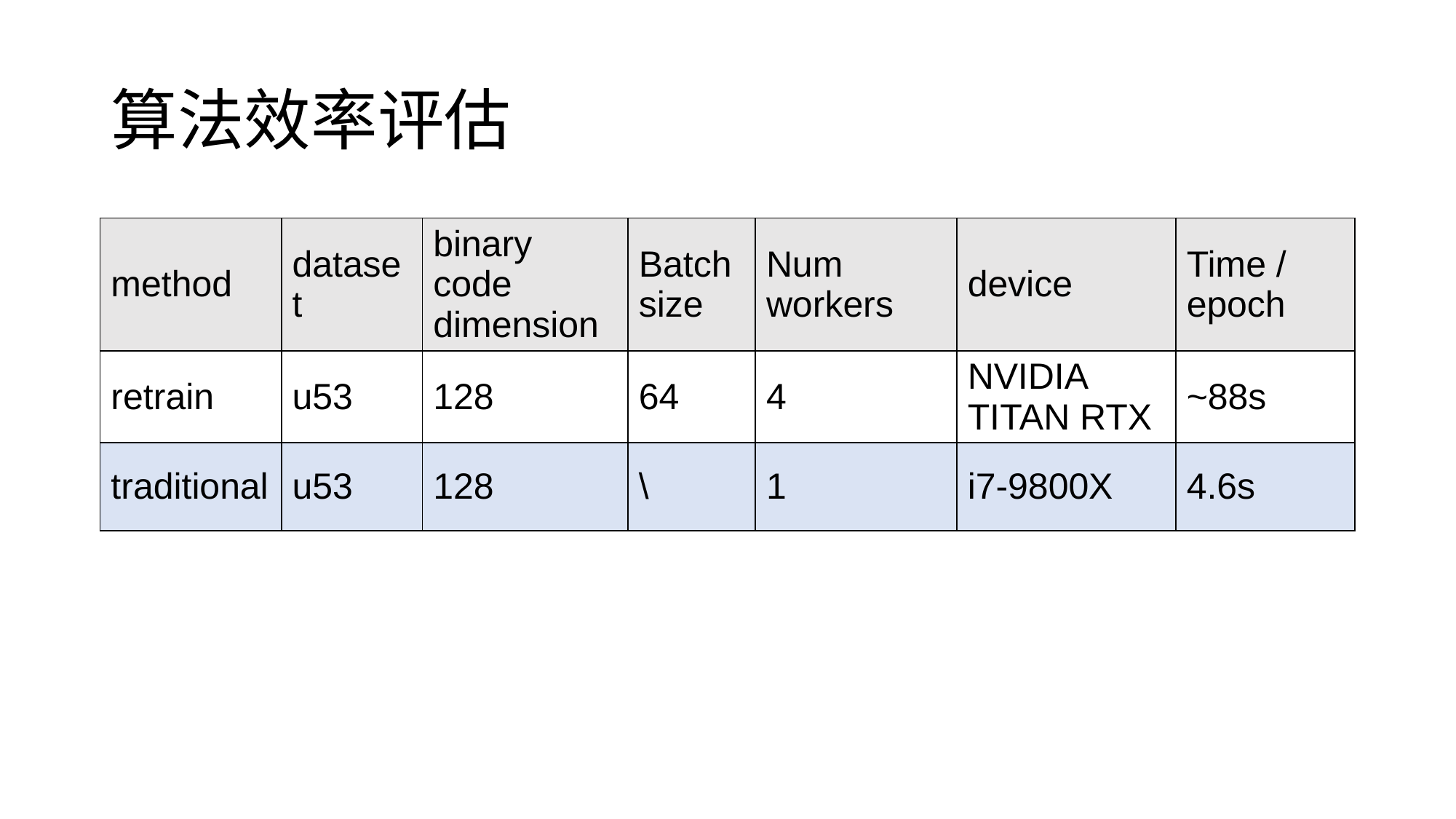

# 算法效率评估
| method | dataset | binary code dimension | Batch size | Num workers | device | Time / epoch |
| --- | --- | --- | --- | --- | --- | --- |
| retrain | u53 | 128 | 64 | 4 | NVIDIA TITAN RTX | ~88s |
| traditional | u53 | 128 | \ | 1 | i7-9800X | 4.6s |